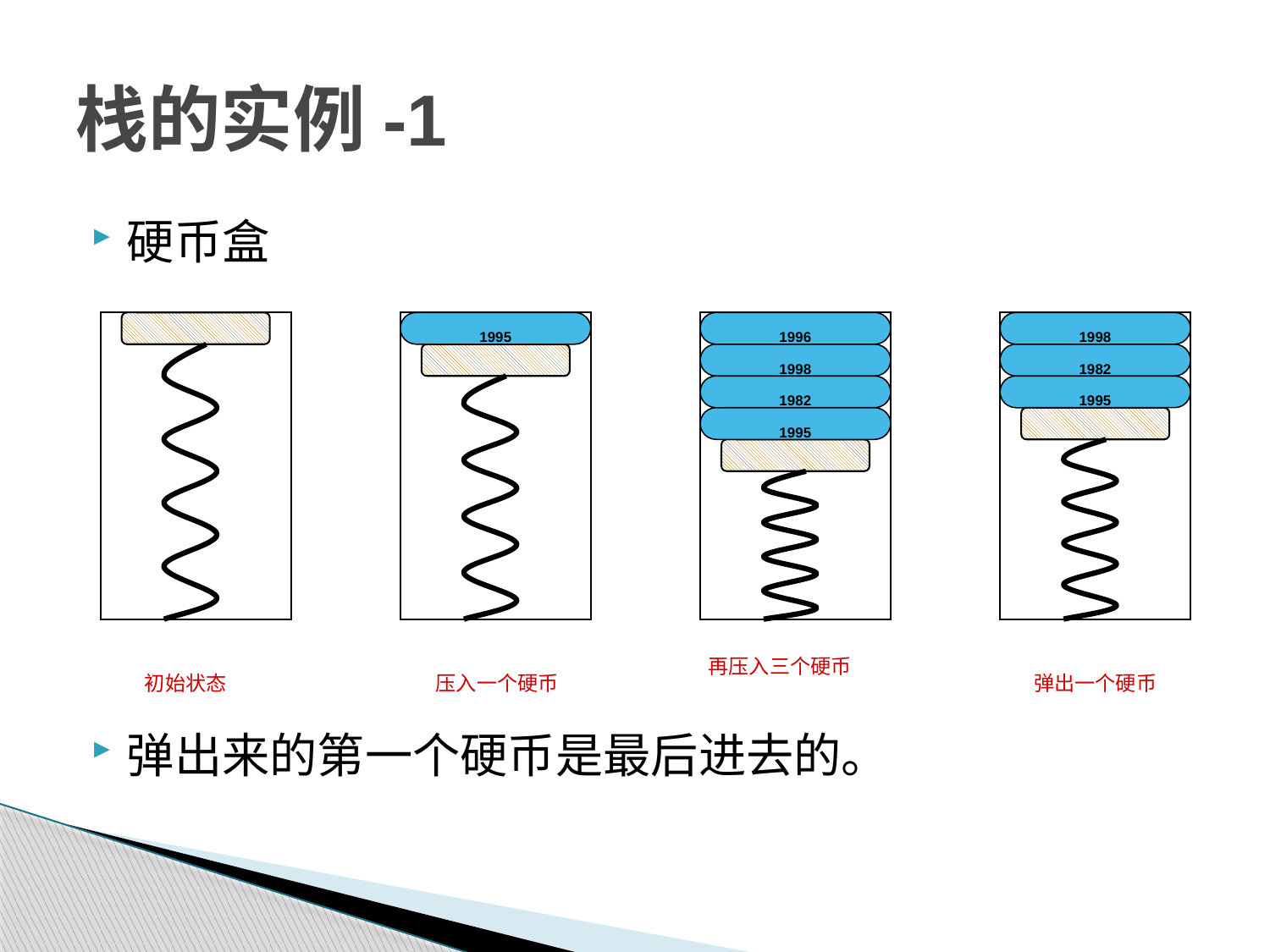

# 栈的实例-1
硬币盒

弹出来的第一个硬币是最后进去的。

1995

1996

1998

1998
1982

1982
1995
1995

再压入三个硬币

初始状态
压入一个硬币
弹出一个硬币